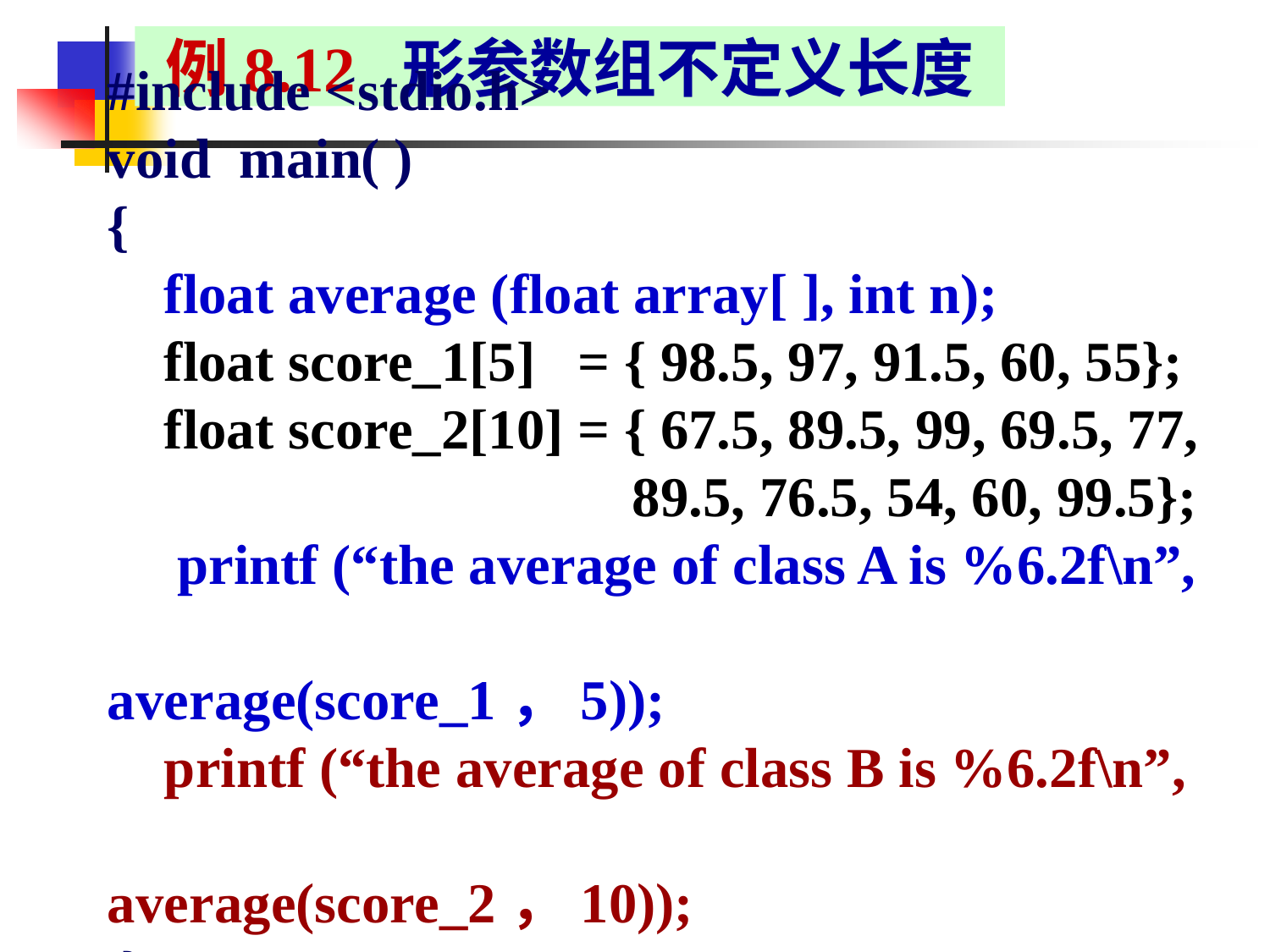

例8.12  形参数组不定义长度
#include <stdio.h>
void  main( )
{
    float average (float array[ ], int n);
    float score_1[5]   = { 98.5, 97, 91.5, 60, 55};
    float score_2[10] = { 67.5, 89.5, 99, 69.5, 77,
                                     89.5, 76.5, 54, 60, 99.5};
　printf (“the average of class A is %6.2f\n”,
                                       average(score_1，5));
    printf (“the average of class B is %6.2f\n”,
                                     average(score_2，10));
 }